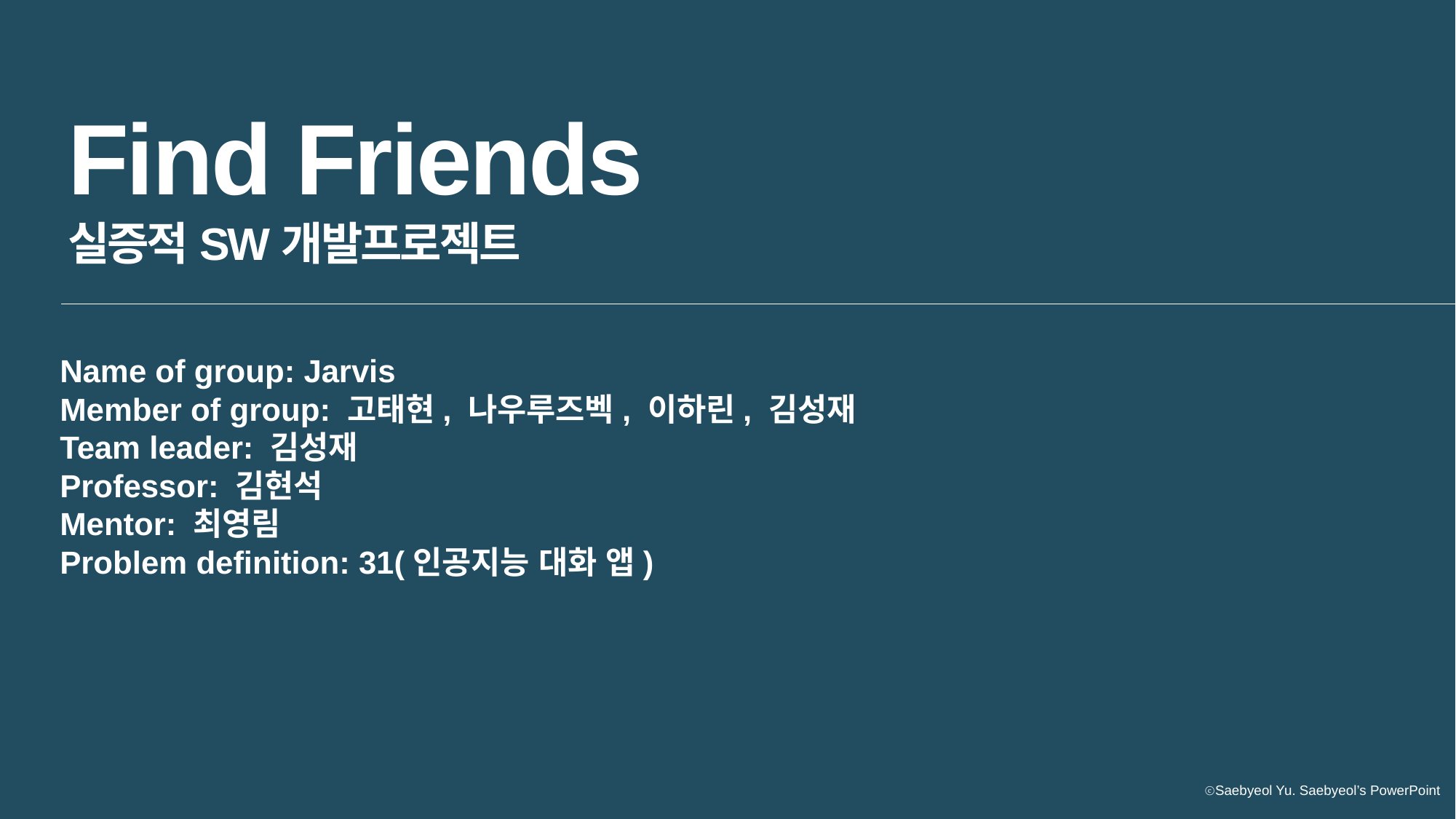

Find Friends
실증적SW개발프로젝트
Name of group: Jarvis
Member of group: 고태현, 나우루즈벡, 이하린, 김성재
Team leader: 김성재
Professor: 김현석
Mentor: 최영림
Problem definition: 31(인공지능 대화 앱)